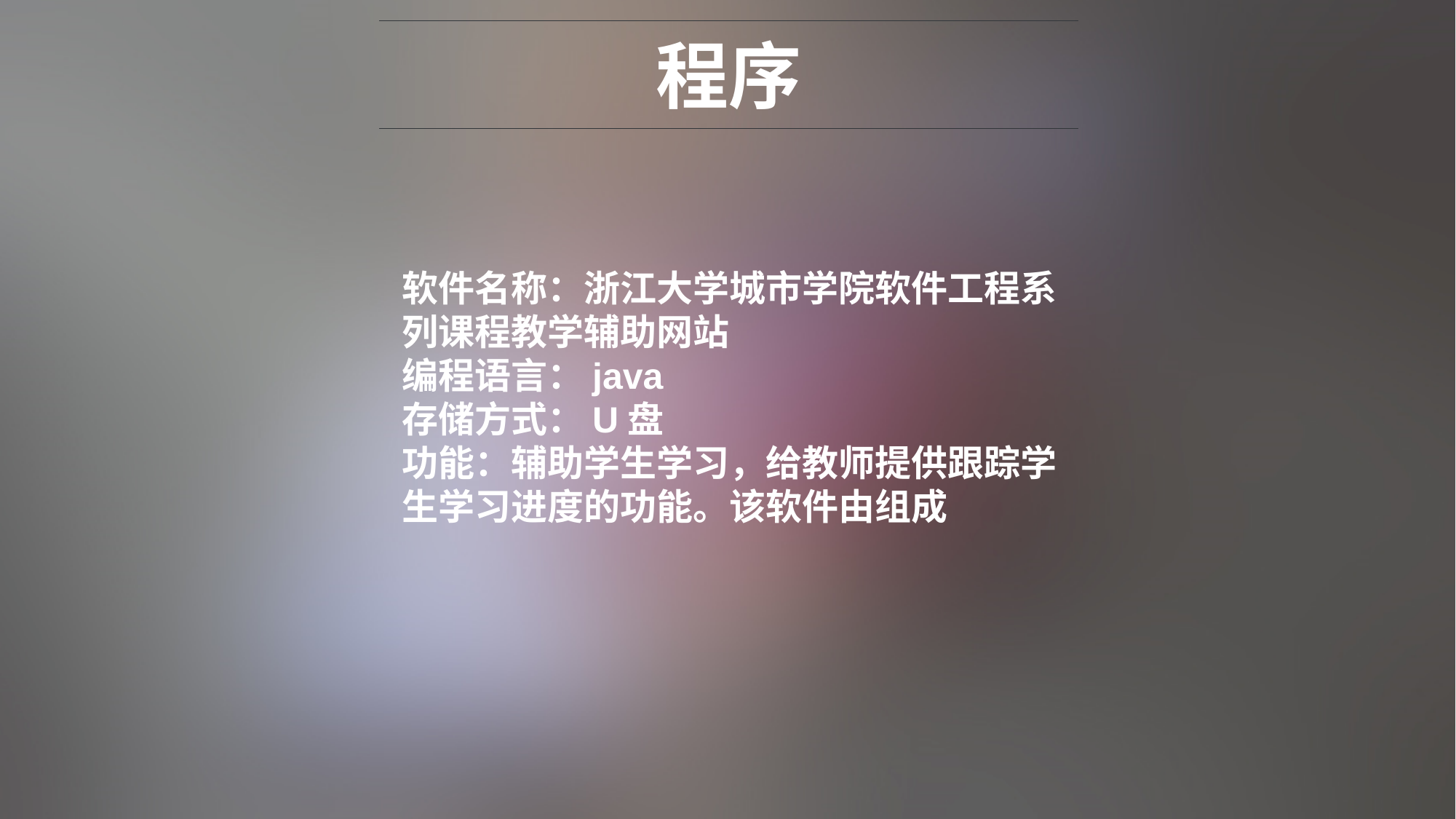

程序
软件名称：浙江大学城市学院软件工程系列课程教学辅助网站
编程语言：java
存储方式：U盘
功能：辅助学生学习，给教师提供跟踪学生学习进度的功能。该软件由组成